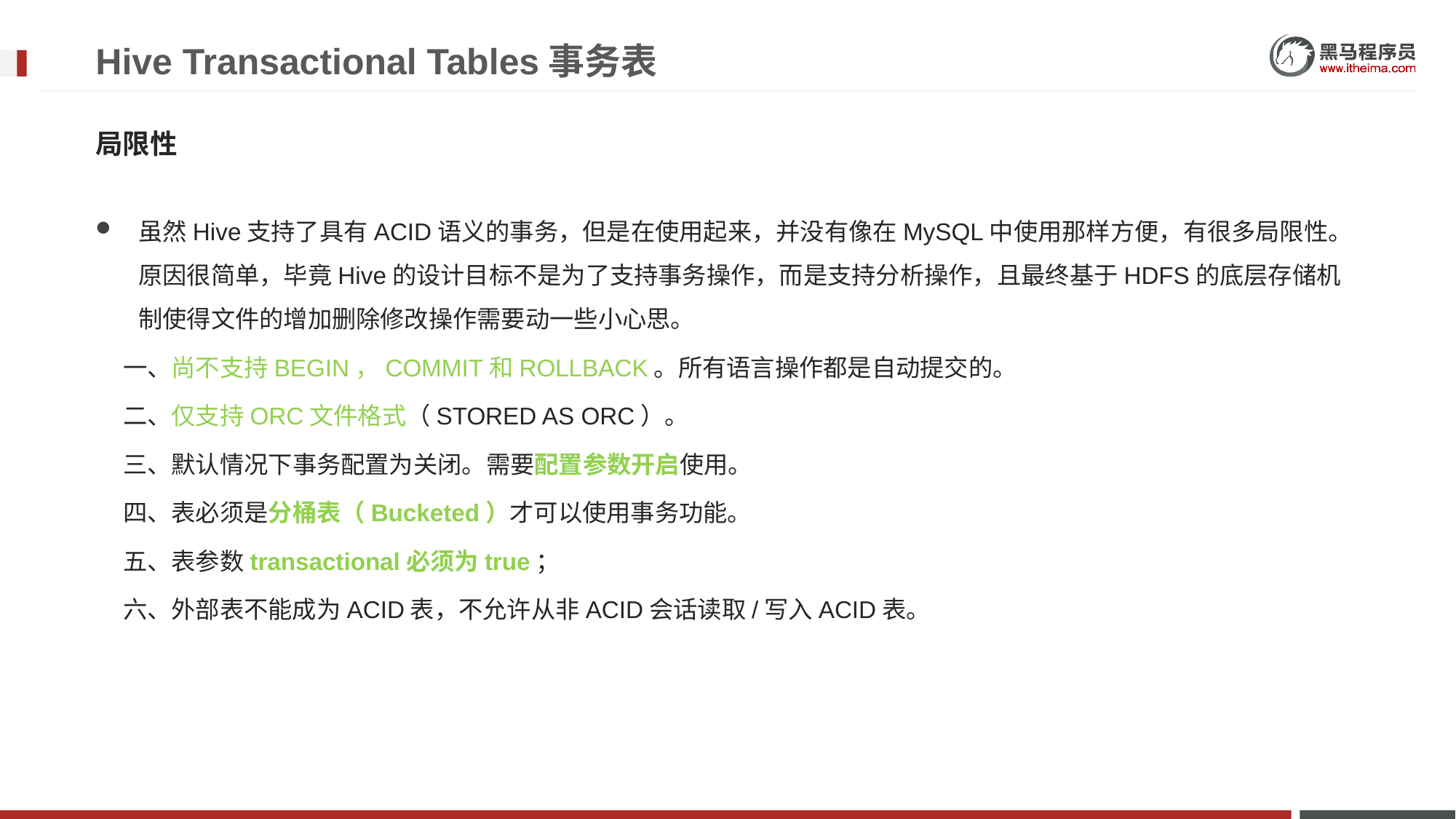

# Hive Transactional Tables事务表
局限性
虽然Hive支持了具有ACID语义的事务，但是在使用起来，并没有像在MySQL中使用那样方便，有很多局限性。原因很简单，毕竟Hive的设计目标不是为了支持事务操作，而是支持分析操作，且最终基于HDFS的底层存储机制使得文件的增加删除修改操作需要动一些小心思。
    一、尚不支持BEGIN，COMMIT和ROLLBACK。所有语言操作都是自动提交的。
    二、仅支持ORC文件格式（STORED AS ORC）。
    三、默认情况下事务配置为关闭。需要配置参数开启使用。
    四、表必须是分桶表（Bucketed）才可以使用事务功能。
    五、表参数transactional必须为true；
    六、外部表不能成为ACID表，不允许从非ACID会话读取/写入ACID表。